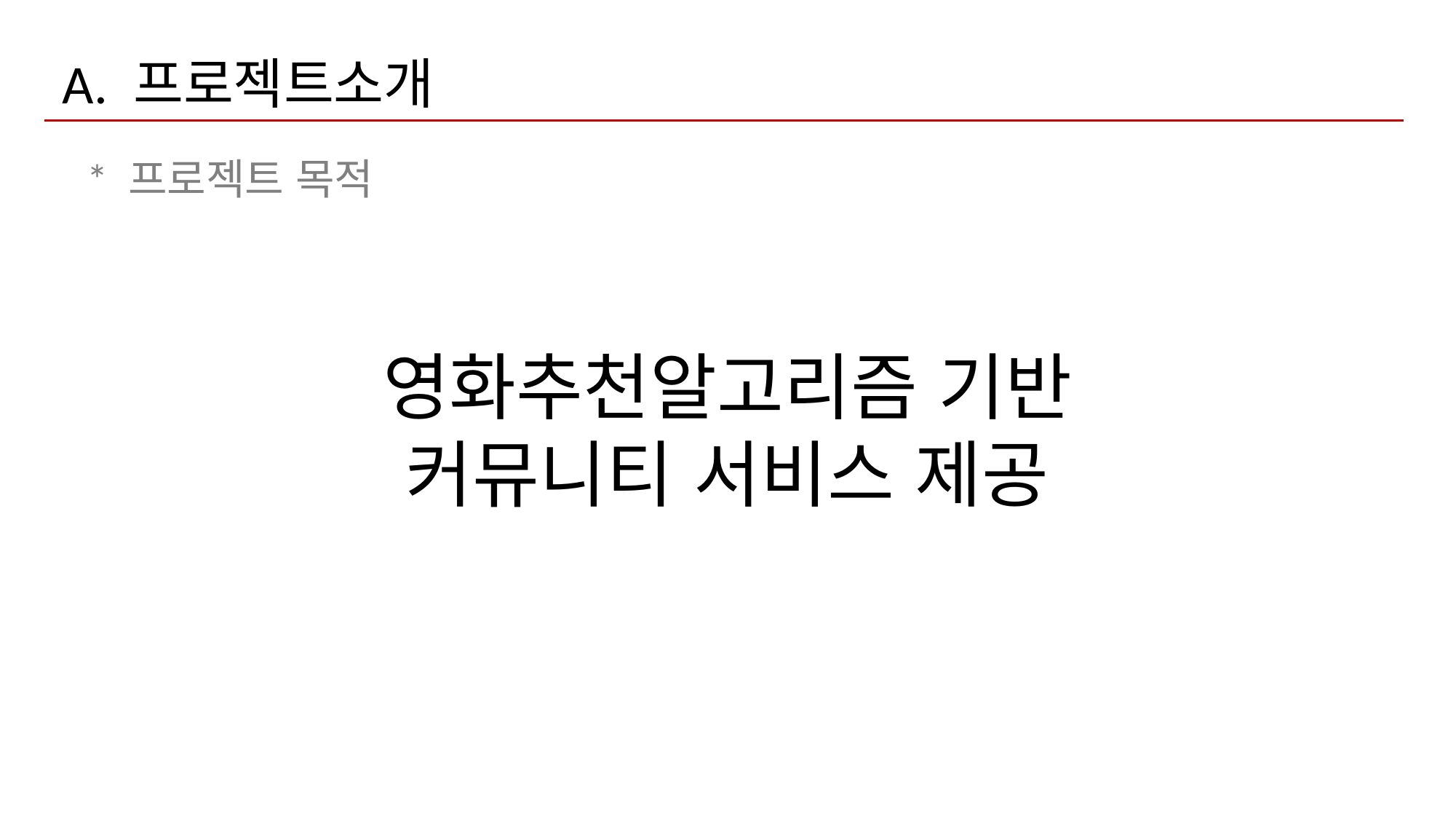

A. 프로젝트소개
* 프로젝트 목적
영화추천알고리즘 기반 커뮤니티 서비스 제공